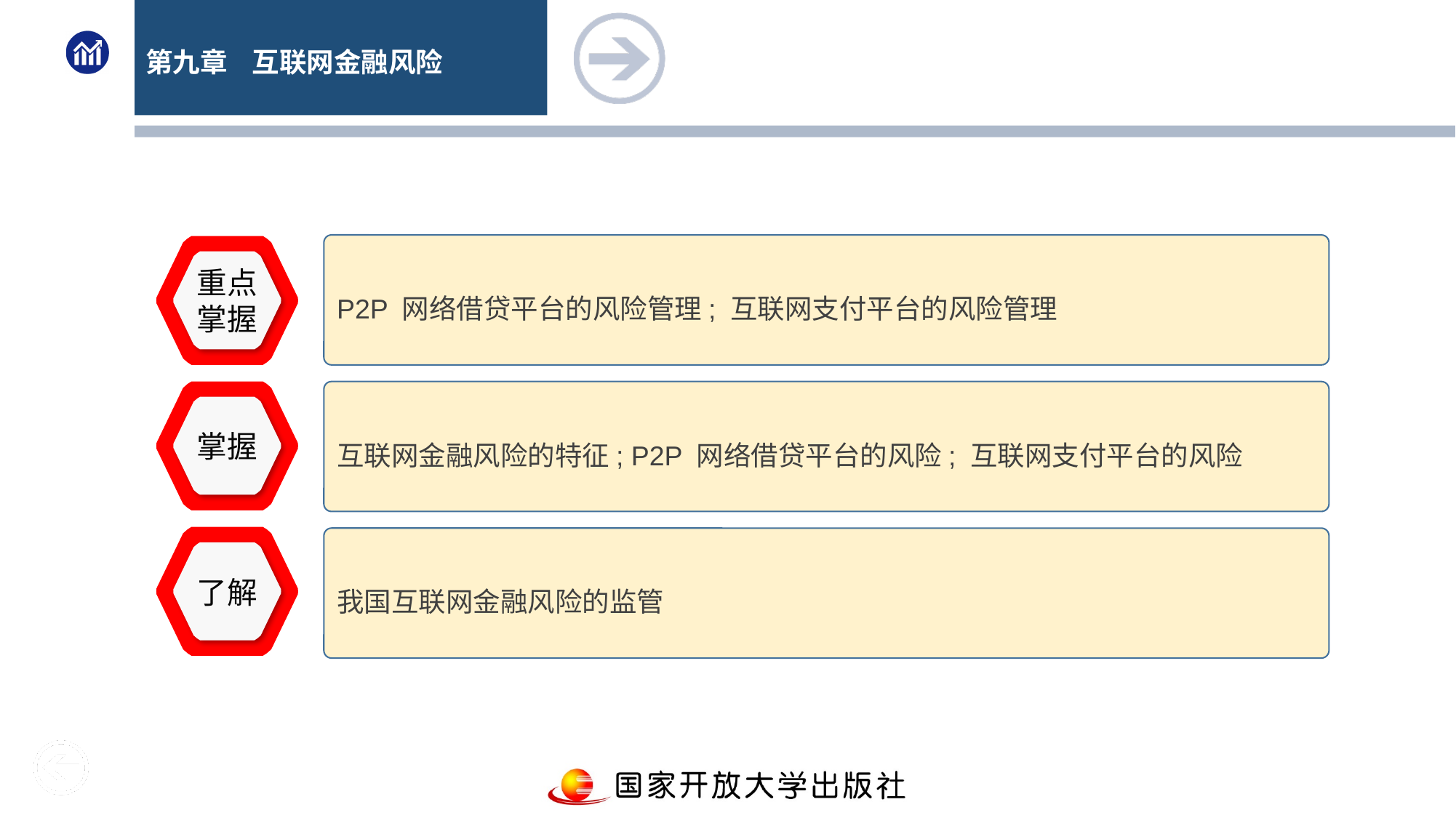

第九章    互联网金融风险
P2P 网络借贷平台的风险管理; 互联网支付平台的风险管理

重点掌握

掌握
互联网金融风险的特征; P2P 网络借贷平台的风险; 互联网支付平台的风险

了解
我国互联网金融风险的监管